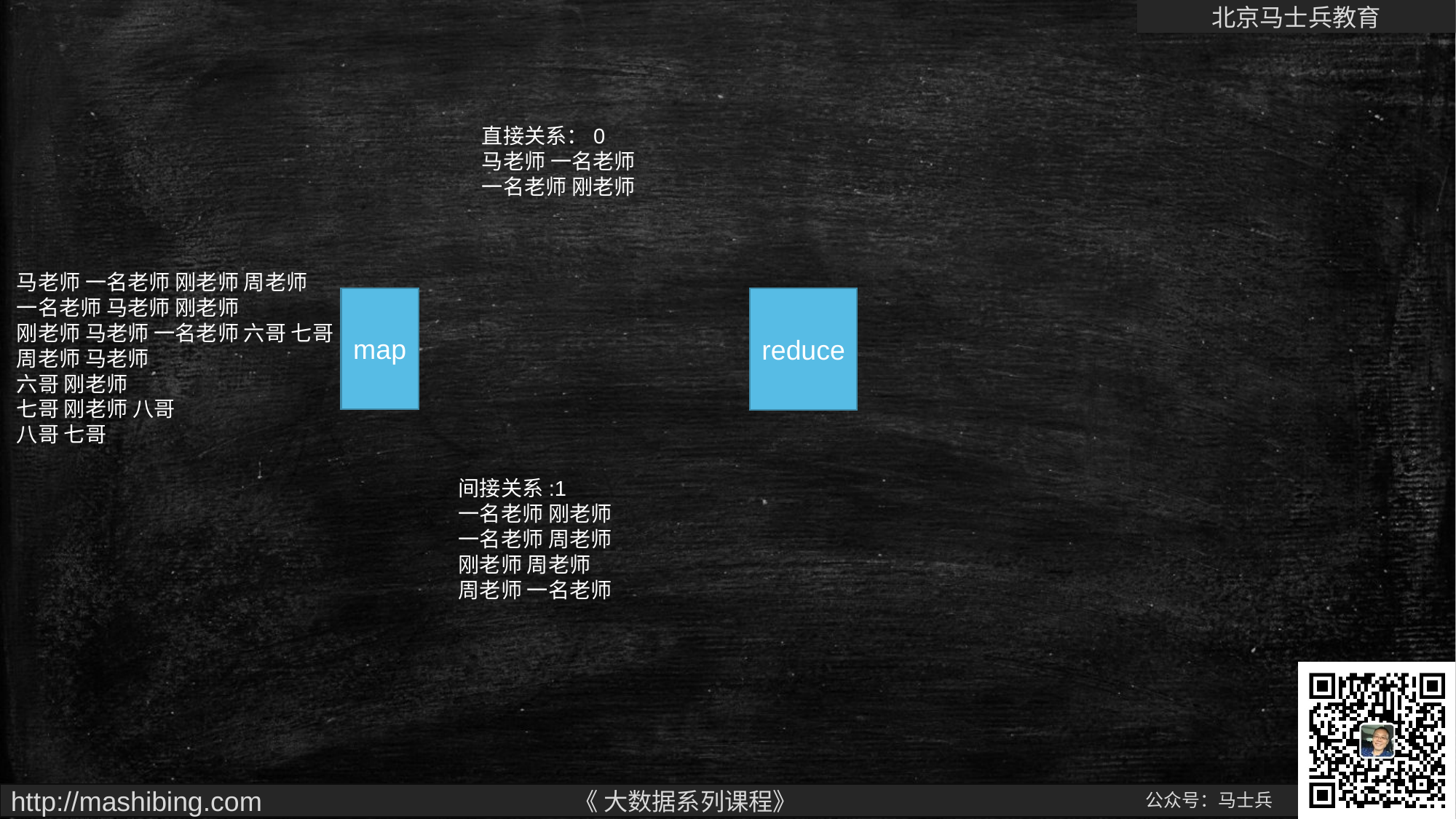

直接关系：0
马老师 一名老师
一名老师 刚老师
马老师 一名老师 刚老师 周老师
一名老师 马老师 刚老师
刚老师 马老师 一名老师 六哥 七哥
周老师 马老师
六哥 刚老师
七哥 刚老师 八哥
八哥 七哥
map
reduce
间接关系:1
一名老师 刚老师
一名老师 周老师
刚老师 周老师
周老师 一名老师